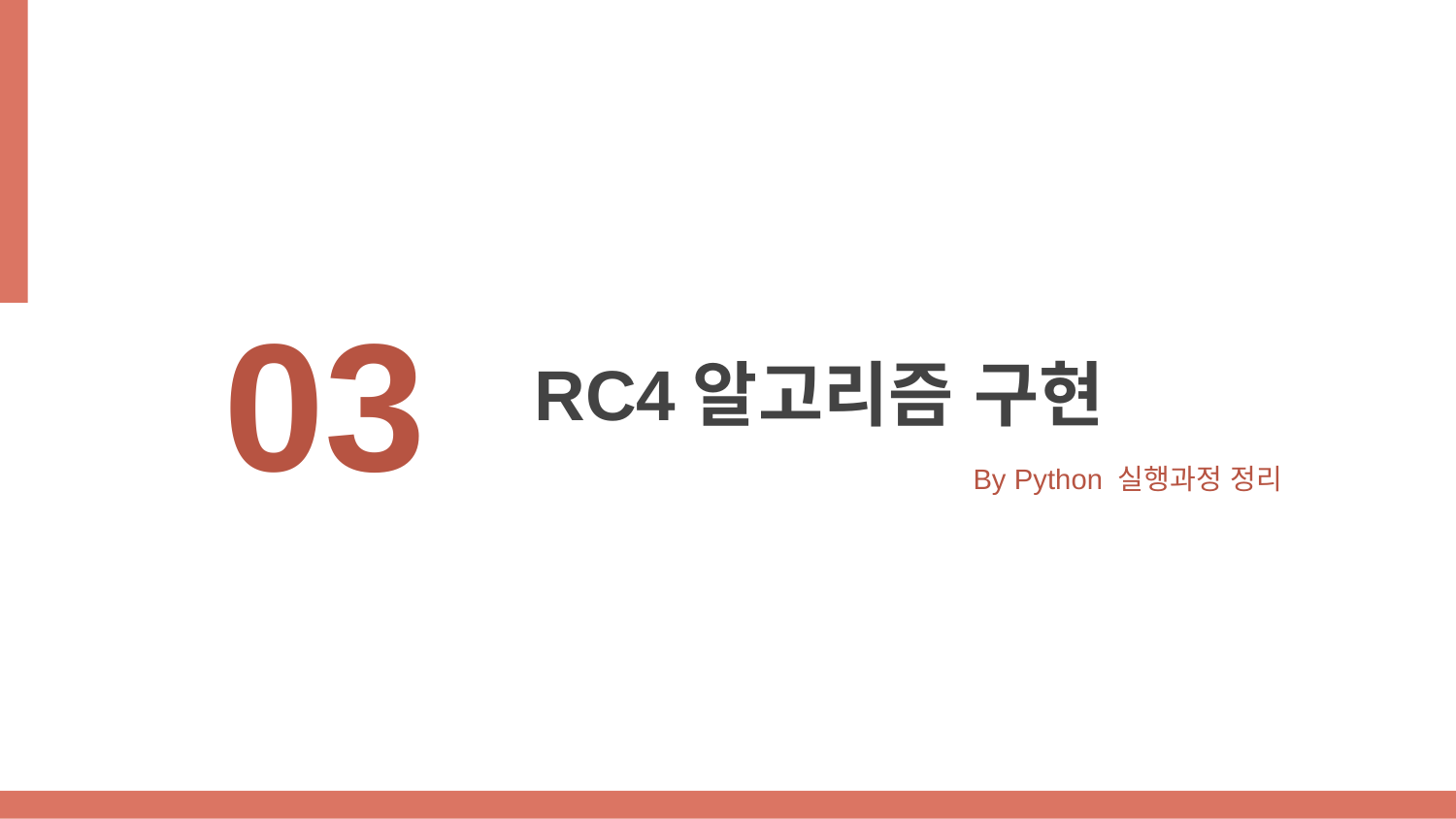

03
# RC4알고리즘 구현
By Python 실행과정 정리